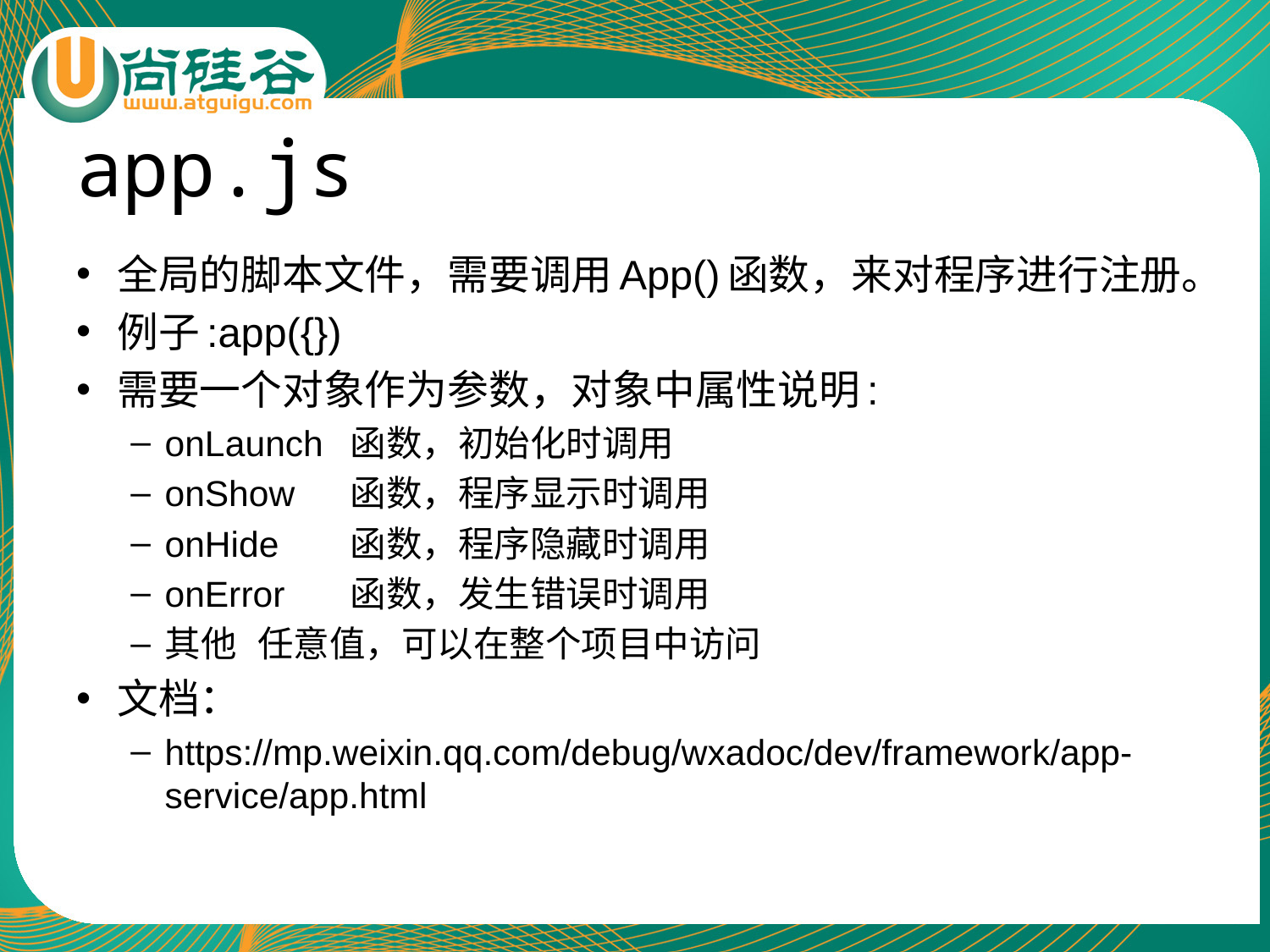

# app.js
全局的脚本文件，需要调用App()函数，来对程序进行注册。
例子:app({})
需要一个对象作为参数，对象中属性说明:
onLaunch 	函数，初始化时调用
onShow 	函数，程序显示时调用
onHide	函数，程序隐藏时调用
onError	函数，发生错误时调用
其他		任意值，可以在整个项目中访问
文档：
https://mp.weixin.qq.com/debug/wxadoc/dev/framework/app-service/app.html